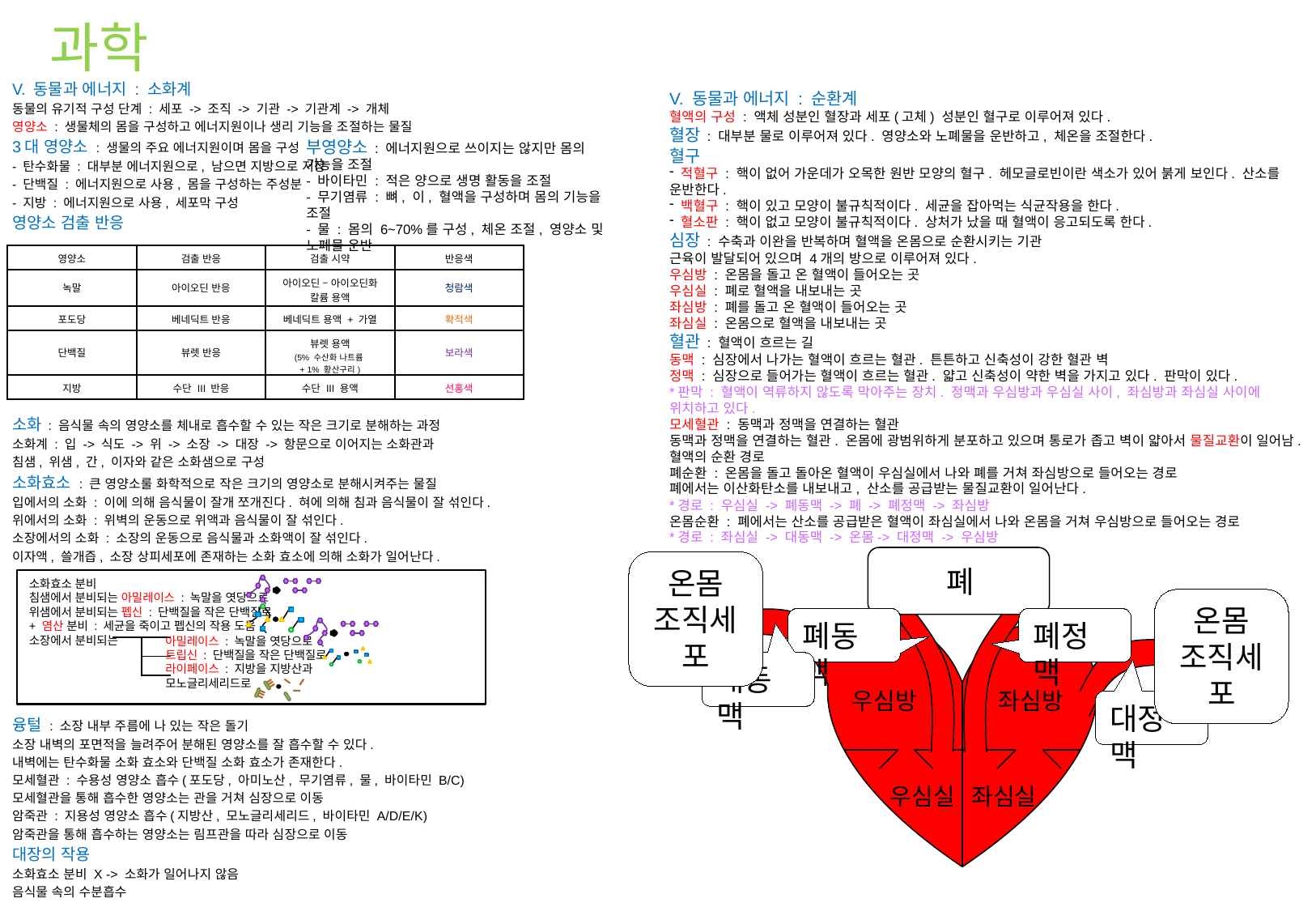

# 과학
V. 동물과 에너지 : 소화계
동물의 유기적 구성 단계 : 세포 -> 조직 -> 기관 -> 기관계 -> 개체
영양소 : 생물체의 몸을 구성하고 에너지원이나 생리 기능을 조절하는 물질
3대 영양소 : 생물의 주요 에너지원이며 몸을 구성
- 탄수화물 : 대부분 에너지원으로, 남으면 지방으로 저장
- 단백질 : 에너지원으로 사용, 몸을 구성하는 주성분
- 지방 : 에너지원으로 사용, 세포막 구성
영양소 검출 반응

소화 : 음식물 속의 영양소를 체내로 흡수할 수 있는 작은 크기로 분해하는 과정
소화계 : 입 -> 식도 -> 위 -> 소장 -> 대장 -> 항문으로 이어지는 소화관과
침샘, 위샘, 간, 이자와 같은 소화샘으로 구성
소화효소 : 큰 영양소룰 화학적으로 작은 크기의 영양소로 분해시켜주는 물질
입에서의 소화 : 이에 의해 음식물이 잘개 쪼개진다. 혀에 의해 침과 음식물이 잘 섞인다.
위에서의 소화 : 위벽의 운동으로 위액과 음식물이 잘 섞인다.
소장에서의 소화 : 소장의 운동으로 음식물과 소화액이 잘 섞인다.
이자액, 쓸개즙, 소장 상피세포에 존재하는 소화 효소에 의해 소화가 일어난다.

융털 : 소장 내부 주름에 나 있는 작은 돌기
소장 내벽의 포면적을 늘려주어 분해된 영양소를 잘 흡수할 수 있다.
내벽에는 탄수화물 소화 효소와 단백질 소화 효소가 존재한다.
모세혈관 : 수용성 영양소 흡수(포도당, 아미노산, 무기염류, 물, 바이타민 B/C)
모세혈관을 통해 흡수한 영양소는 관을 거쳐 심장으로 이동
암죽관 : 지용성 영양소 흡수(지방산, 모노글리세리드, 바이타민 A/D/E/K)
암죽관을 통해 흡수하는 영양소는 림프관을 따라 심장으로 이동
대장의 작용
소화효소 분비 X -> 소화가 일어나지 않음
음식물 속의 수분흡수
V. 동물과 에너지 : 순환계
혈액의 구성 : 액체 성분인 혈장과 세포(고체) 성분인 혈구로 이루어져 있다.
혈장 : 대부분 물로 이루어져 있다. 영양소와 노폐물을 운반하고, 체온을 조절한다.
혈구
 적혈구 : 핵이 없어 가운데가 오목한 원반 모양의 혈구. 헤모글로빈이란 색소가 있어 붉게 보인다. 산소를 운반한다.
 백혈구 : 핵이 있고 모양이 불규칙적이다. 세균을 잡아먹는 식균작용을 한다.
 혈소판 : 핵이 없고 모양이 불규칙적이다. 상처가 났을 때 혈액이 응고되도록 한다.
심장 : 수축과 이완을 반복하며 혈액을 온몸으로 순환시키는 기관
근육이 발달되어 있으며 4개의 방으로 이루어져 있다.
우심방 : 온몸을 돌고 온 혈액이 들어오는 곳
우심실 : 폐로 혈액을 내보내는 곳
좌심방 : 폐를 돌고 온 혈액이 들어오는 곳
좌심실 : 온몸으로 혈액을 내보내는 곳
혈관 : 혈액이 흐르는 길
동맥 : 심장에서 나가는 혈액이 흐르는 혈관. 튼튼하고 신축성이 강한 혈관 벽
정맥 : 심장으로 들어가는 혈액이 흐르는 혈관. 얇고 신축성이 약한 벽을 가지고 있다. 판막이 있다.
*판막 : 혈액이 역류하지 않도록 막아주는 장치. 정맥과 우심방과 우심실 사이, 좌심방과 좌심실 사이에 위치하고 있다.
모세혈관 : 동맥과 정맥을 연결하는 혈관
동맥과 정맥을 연결하는 혈관. 온몸에 광범위하게 분포하고 있으며 통로가 좁고 벽이 얇아서 물질교환이 일어남.
혈액의 순환 경로
폐순환 : 온몸을 돌고 돌아온 혈액이 우심실에서 나와 폐를 거쳐 좌심방으로 들어오는 경로
폐에서는 이산화탄소를 내보내고, 산소를 공급받는 물질교환이 일어난다.
*경로 : 우심실 -> 폐동맥 -> 폐 -> 폐정맥 -> 좌심방
온몸순환 : 폐에서는 산소를 공급받은 혈액이 좌심실에서 나와 온몸을 거쳐 우심방으로 들어오는 경로
*경로 : 좌심실 -> 대동맥 -> 온몸-> 대정맥 -> 우심방
부영양소 : 에너지원으로 쓰이지는 않지만 몸의 기능을 조절
- 바이타민 : 적은 양으로 생명 활동을 조절
- 무기염류 : 뼈, 이, 혈액을 구성하며 몸의 기능을 조절
- 물 : 몸의 6~70%를 구성, 체온 조절, 영양소 및 노폐물 운반
| 영양소 | 검출 반응 | 검출 시약 | 반응색 |
| --- | --- | --- | --- |
| 녹말 | 아이오딘 반응 | 아이오딘 – 아이오딘화 칼륨 용액 | 청람색 |
| 포도당 | 베네딕트 반응 | 베네딕트 용액 + 가열 | 확적색 |
| 단백질 | 뷰렛 반응 | 뷰렛 용액 (5% 수산화 나트륨 + 1% 황산구리) | 보라색 |
| 지방 | 수단 III 반응 | 수단 III 용액 | 선홍색 |

온몸
조직세포
폐
소화효소 분비
침샘에서 분비되는 아밀레이스 : 녹말을 엿당으로
위샘에서 분비되는 펩신 : 단백질을 작은 단백질로
+ 염산 분비 : 세균을 죽이고 펩신의 작용 도움
소장에서 분비되는

온몸
조직세포

우심방
좌심방
우심실
좌심실

폐동맥
폐정맥

아밀레이스 : 녹말을 엿당으로
트립신 : 단백질을 작은 단백질로
라이페이스 : 지방을 지방산과
모노글리세리드로
|  |  |
| --- | --- |
|  |  |

대동맥

대정맥